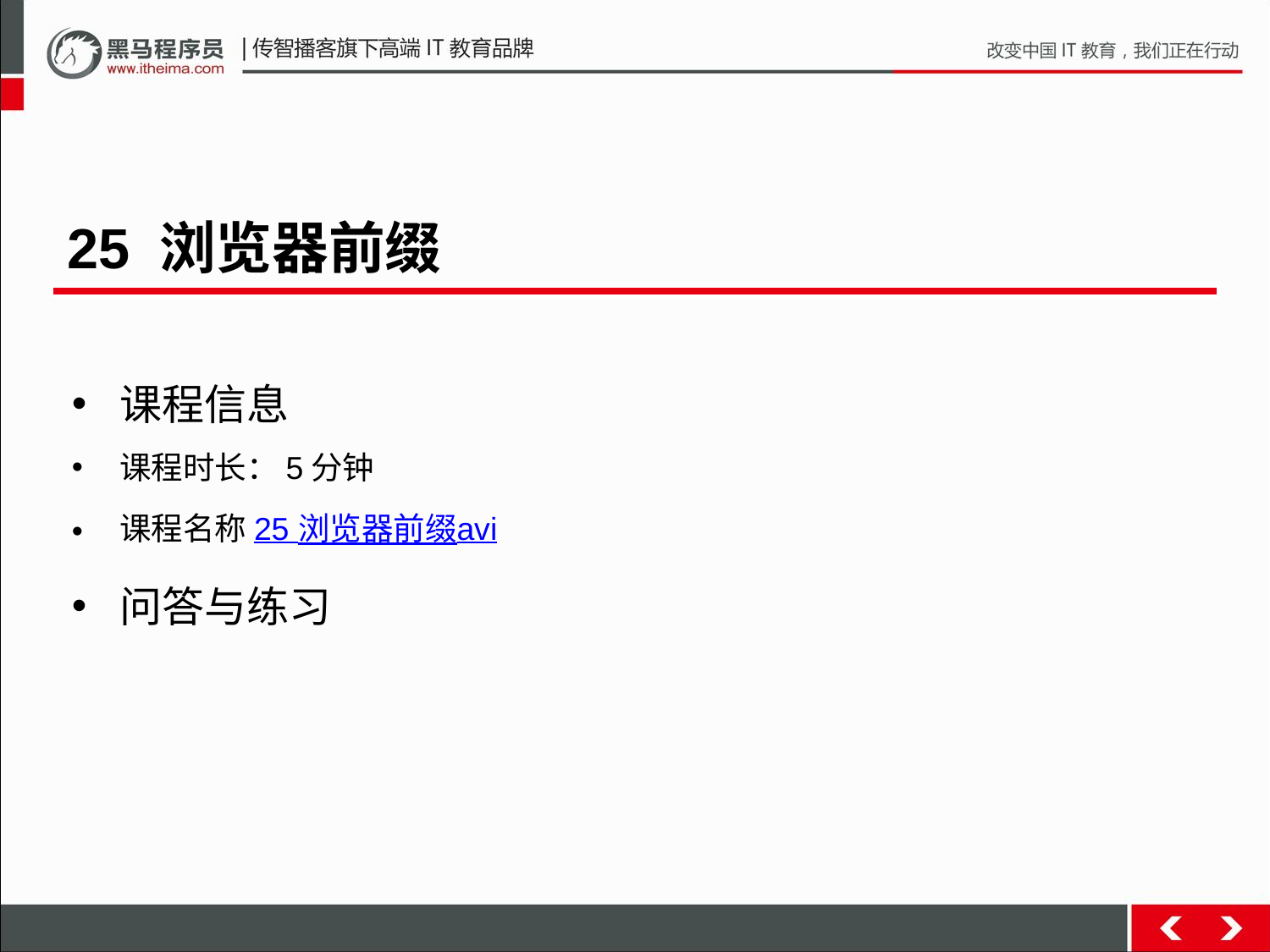

25 浏览器前缀
课程信息
课程时长：5分钟
课程名称25 浏览器前缀avi
问答与练习